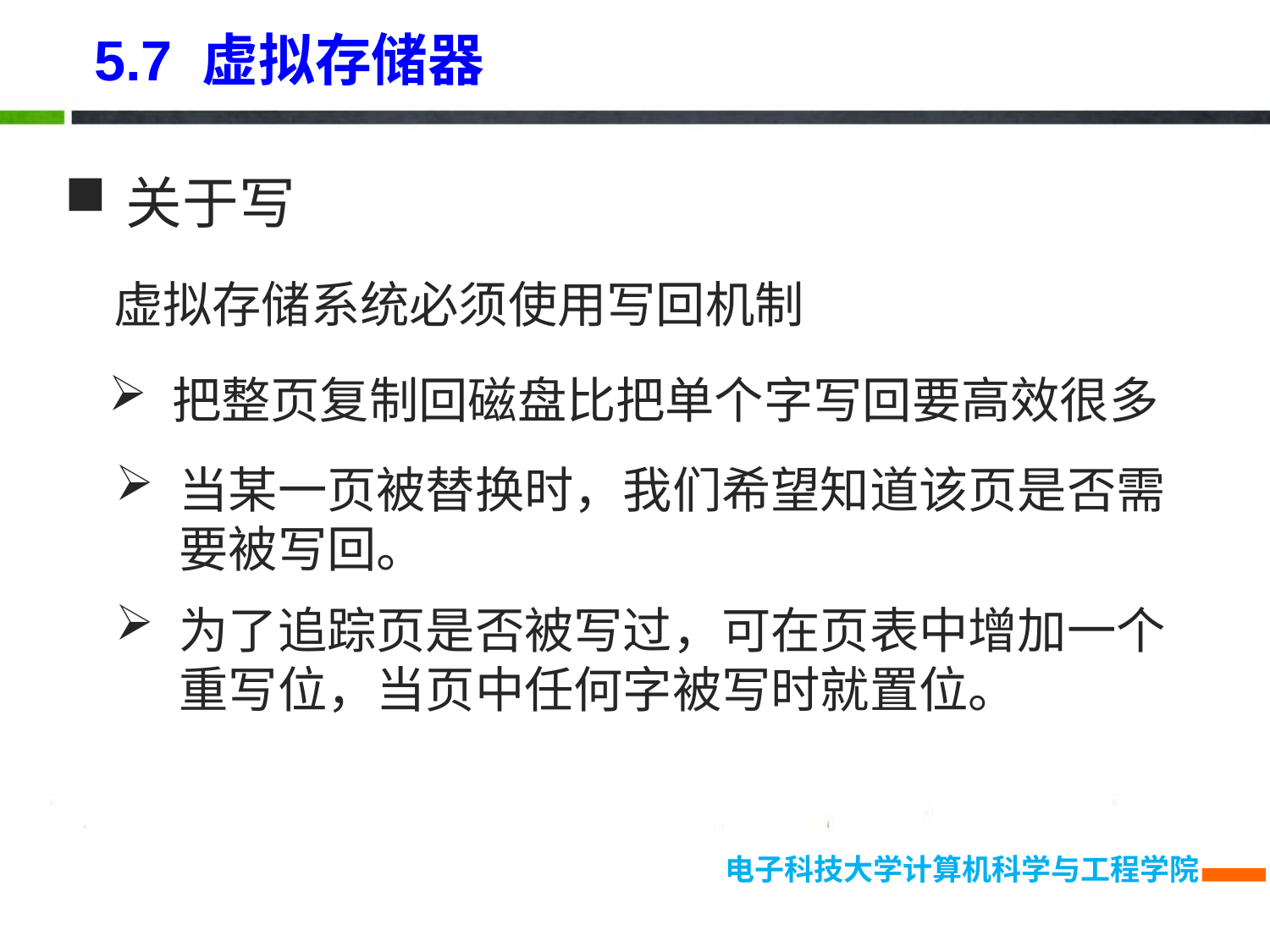

5.7 虚拟存储器
关于写
虚拟存储系统必须使用写回机制
把整页复制回磁盘比把单个字写回要高效很多
当某一页被替换时，我们希望知道该页是否需要被写回。
为了追踪页是否被写过，可在页表中增加一个重写位，当页中任何字被写时就置位。
120